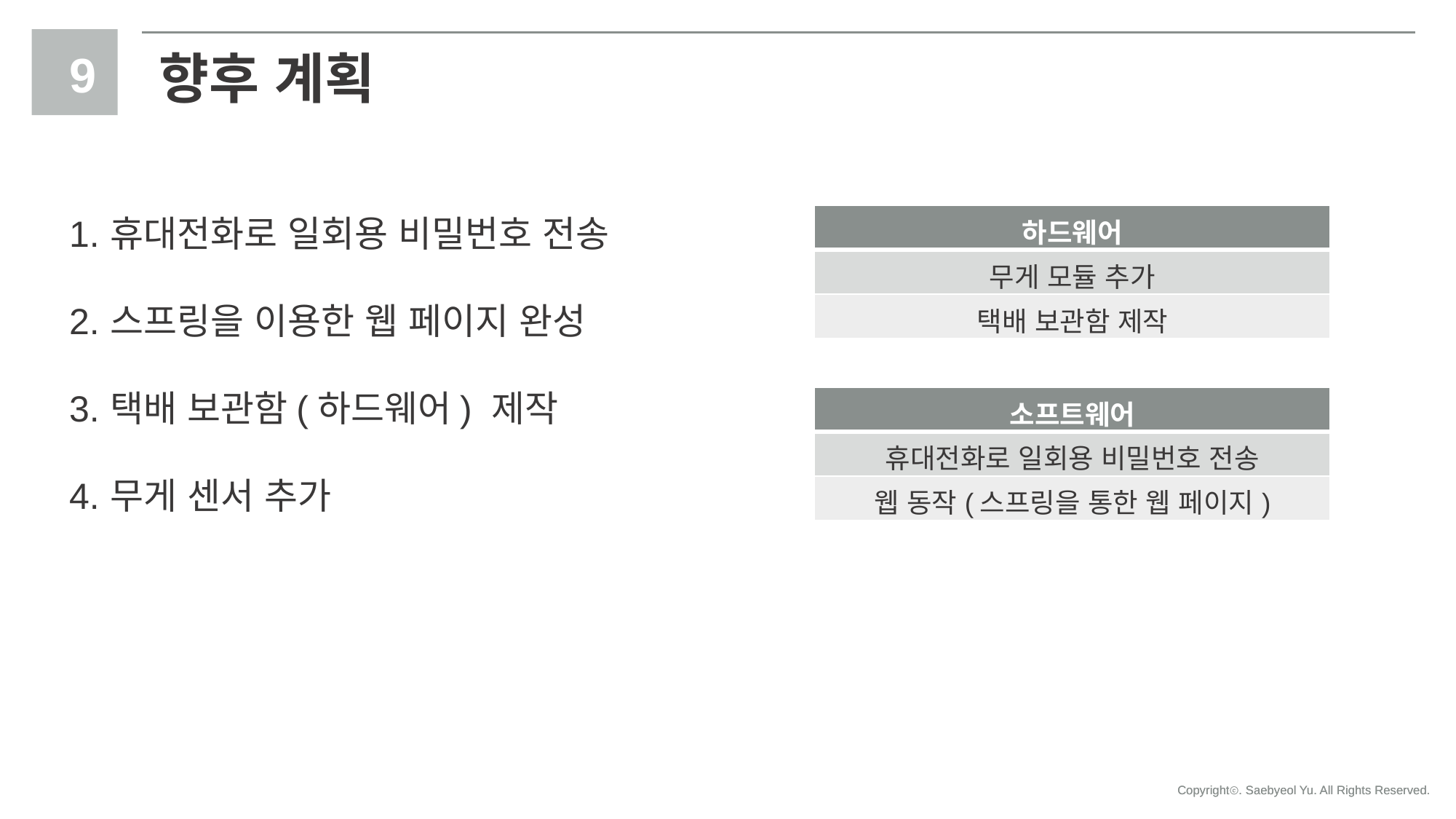

9
향후 계획
휴대전화로 일회용 비밀번호 전송

스프링을 이용한 웹 페이지 완성

택배 보관함(하드웨어) 제작

무게 센서 추가

| 하드웨어 |
| --- |
| 무게 모듈 추가 |
| 택배 보관함 제작 |
| 소프트웨어 |
| --- |
| 휴대전화로 일회용 비밀번호 전송 |
| 웹 동작(스프링을 통한 웹 페이지) |
Copyrightⓒ. Saebyeol Yu. All Rights Reserved.